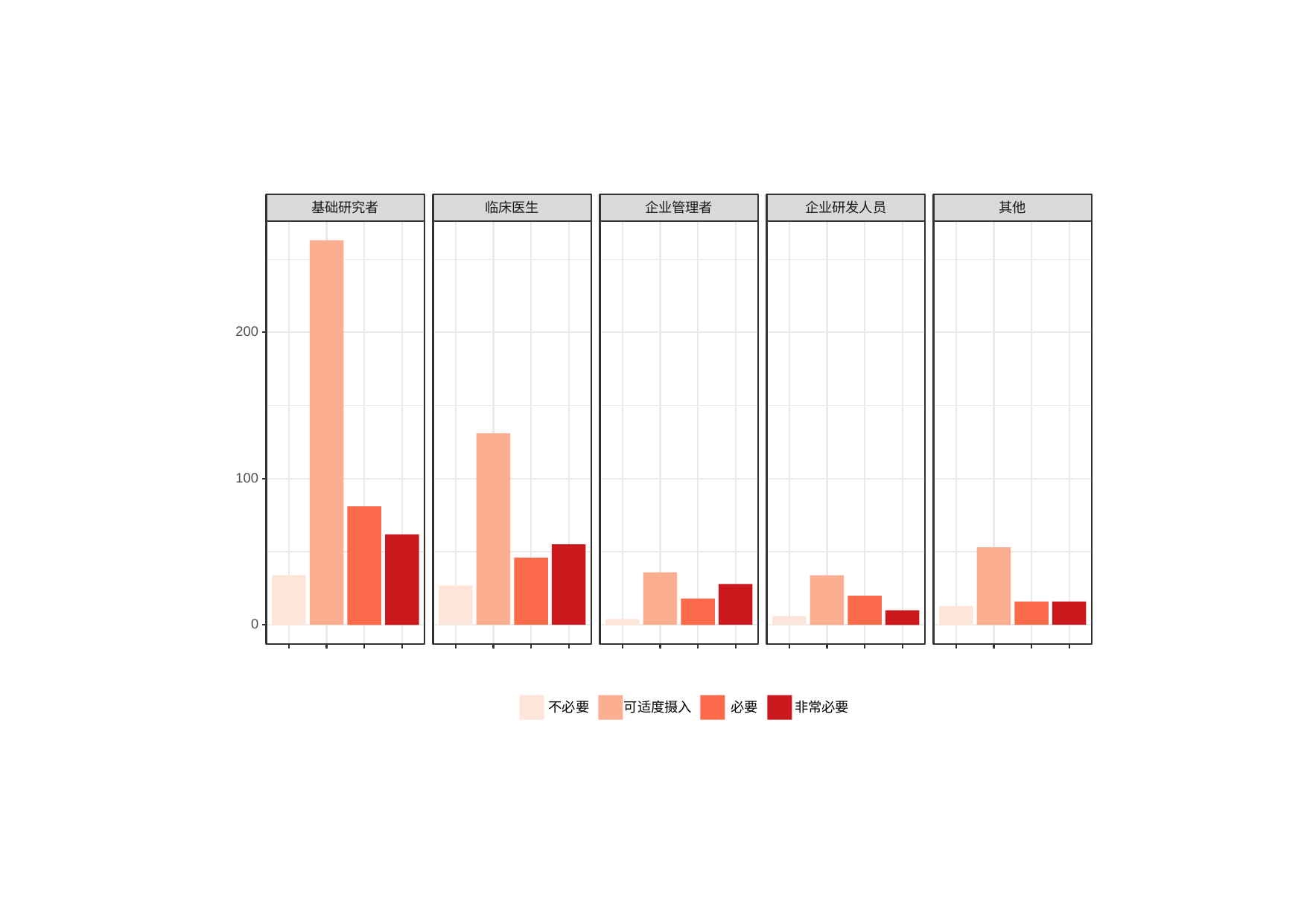

基础研究者
临床医生
企业管理者
企业研发人员
其他

200

100

0

不必要
可适度摄入
必要
非常必要